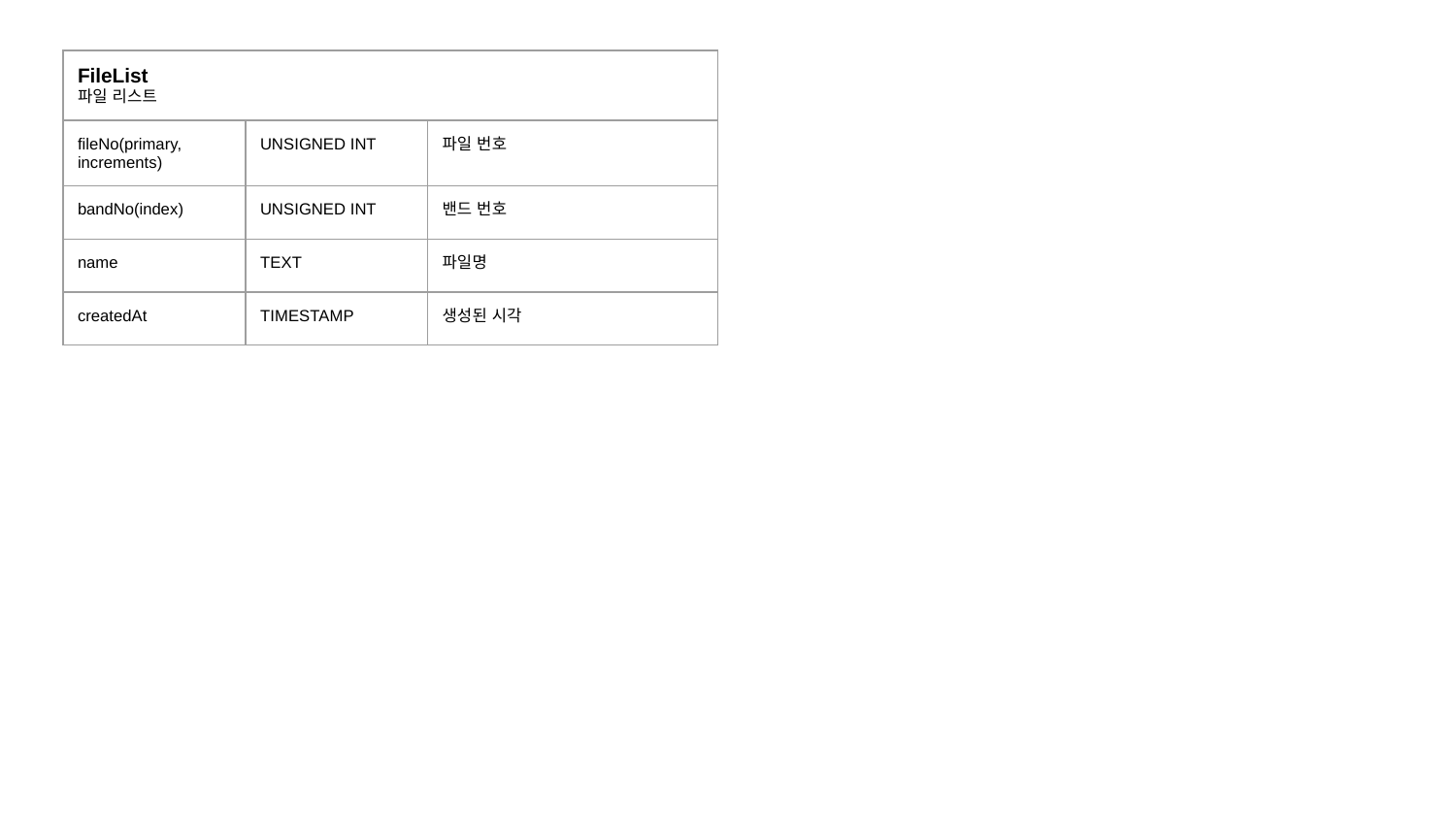

| FileList 파일 리스트 |  |  |
| --- | --- | --- |
| fileNo(primary, increments) | UNSIGNED INT | 파일 번호 |
| bandNo(index) | UNSIGNED INT | 밴드 번호 |
| name | TEXT | 파일명 |
| createdAt | TIMESTAMP | 생성된 시각 |